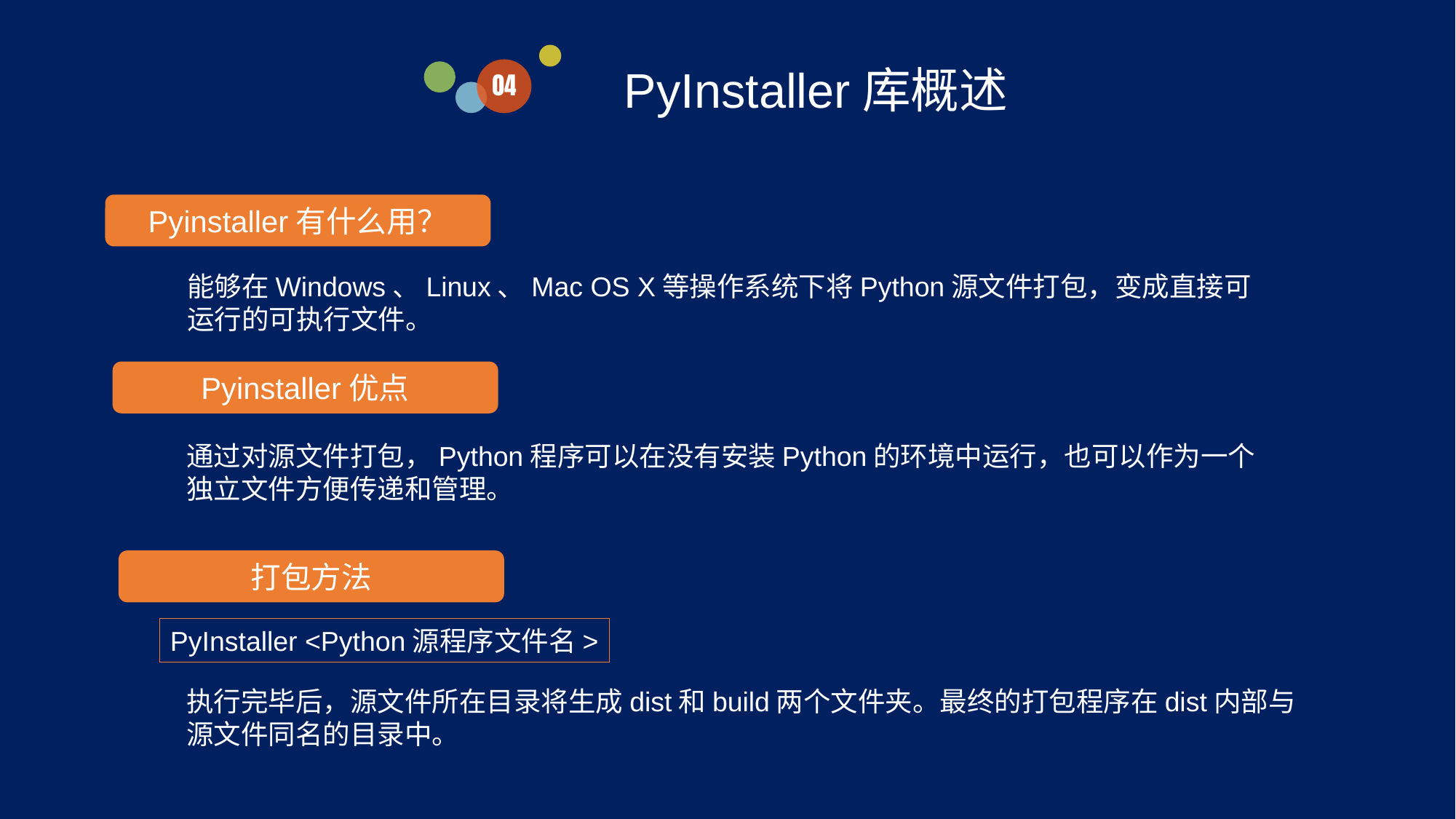

PyInstaller库概述

04

Pyinstaller有什么用？
能够在Windows、Linux、Mac OS X等操作系统下将Python源文件打包，变成直接可运行的可执行文件。
Pyinstaller优点
通过对源文件打包，Python程序可以在没有安装Python的环境中运行，也可以作为一个独立文件方便传递和管理。
打包方法
PyInstaller <Python源程序文件名>
执行完毕后，源文件所在目录将生成dist和build两个文件夹。最终的打包程序在dist内部与源文件同名的目录中。